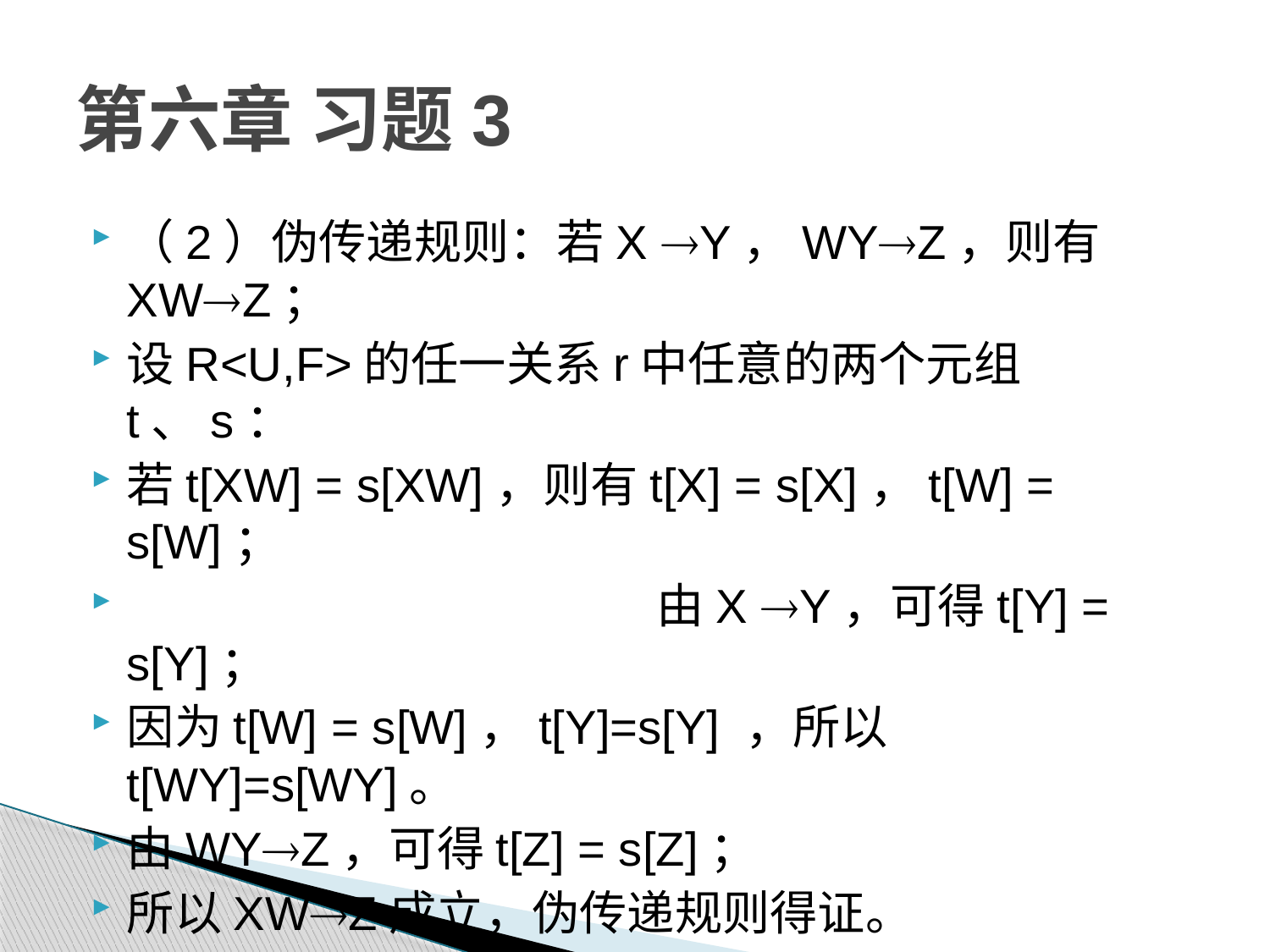

# 第六章 习题3
（2）伪传递规则：若X →Y，WY→Z，则有XW→Z；
设R<U,F>的任一关系r中任意的两个元组t、s：
若t[XW] = s[XW]，则有t[X] = s[X]，t[W] = s[W]；
				 由X →Y，可得t[Y] = s[Y]；
因为t[W] = s[W]，t[Y]=s[Y] ，所以t[WY]=s[WY]。
由WY→Z，可得t[Z] = s[Z]；
所以XW→Z成立，伪传递规则得证。